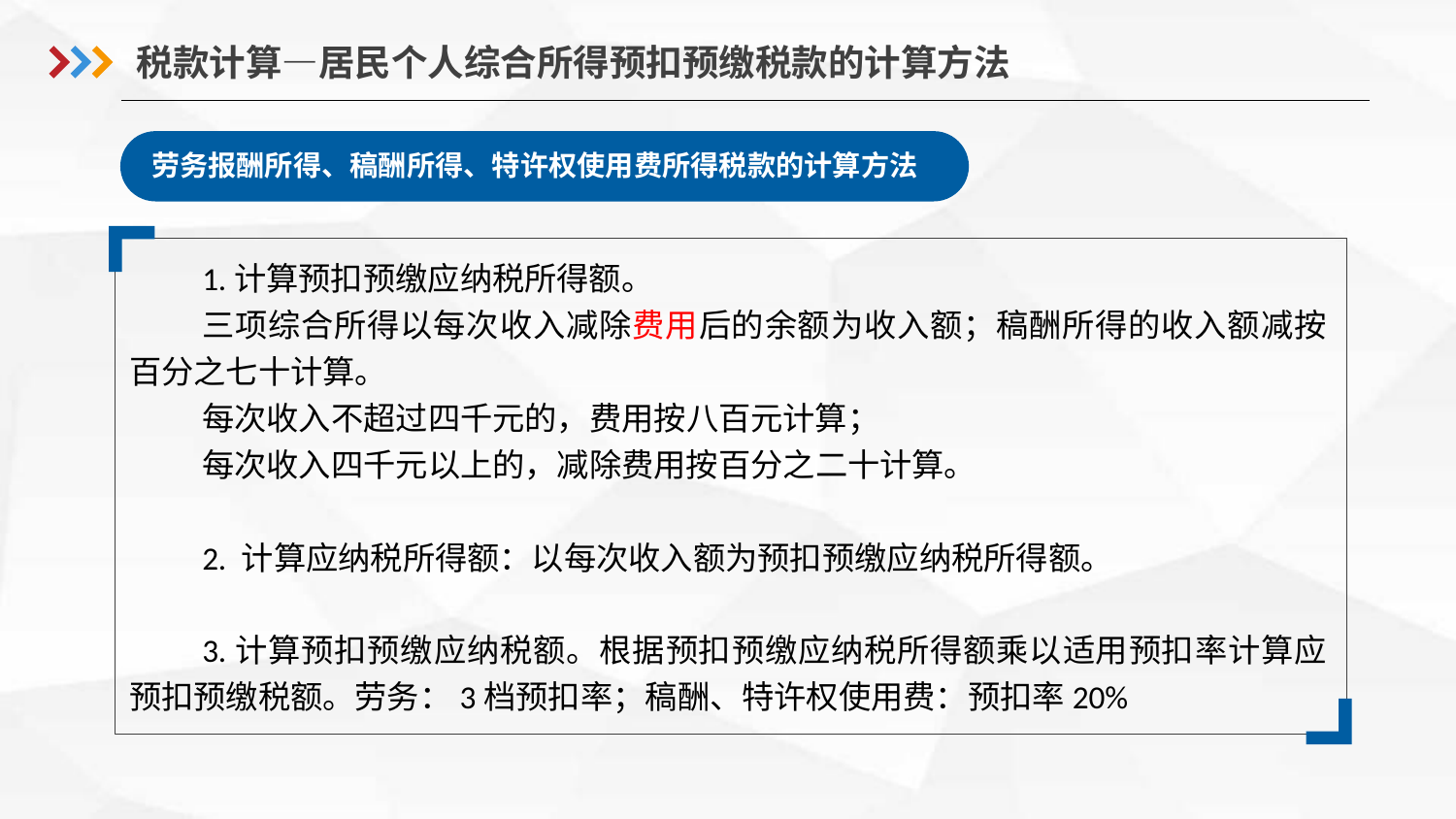

税款计算—居民个人综合所得预扣预缴税款的计算方法

劳务报酬所得、稿酬所得、特许权使用费所得税款的计算方法

1.计算预扣预缴应纳税所得额。
三项综合所得以每次收入减除费用后的余额为收入额；稿酬所得的收入额减按百分之七十计算。
每次收入不超过四千元的，费用按八百元计算；
每次收入四千元以上的，减除费用按百分之二十计算。

2. 计算应纳税所得额：以每次收入额为预扣预缴应纳税所得额。

3.计算预扣预缴应纳税额。根据预扣预缴应纳税所得额乘以适用预扣率计算应预扣预缴税额。劳务：3档预扣率；稿酬、特许权使用费：预扣率20%